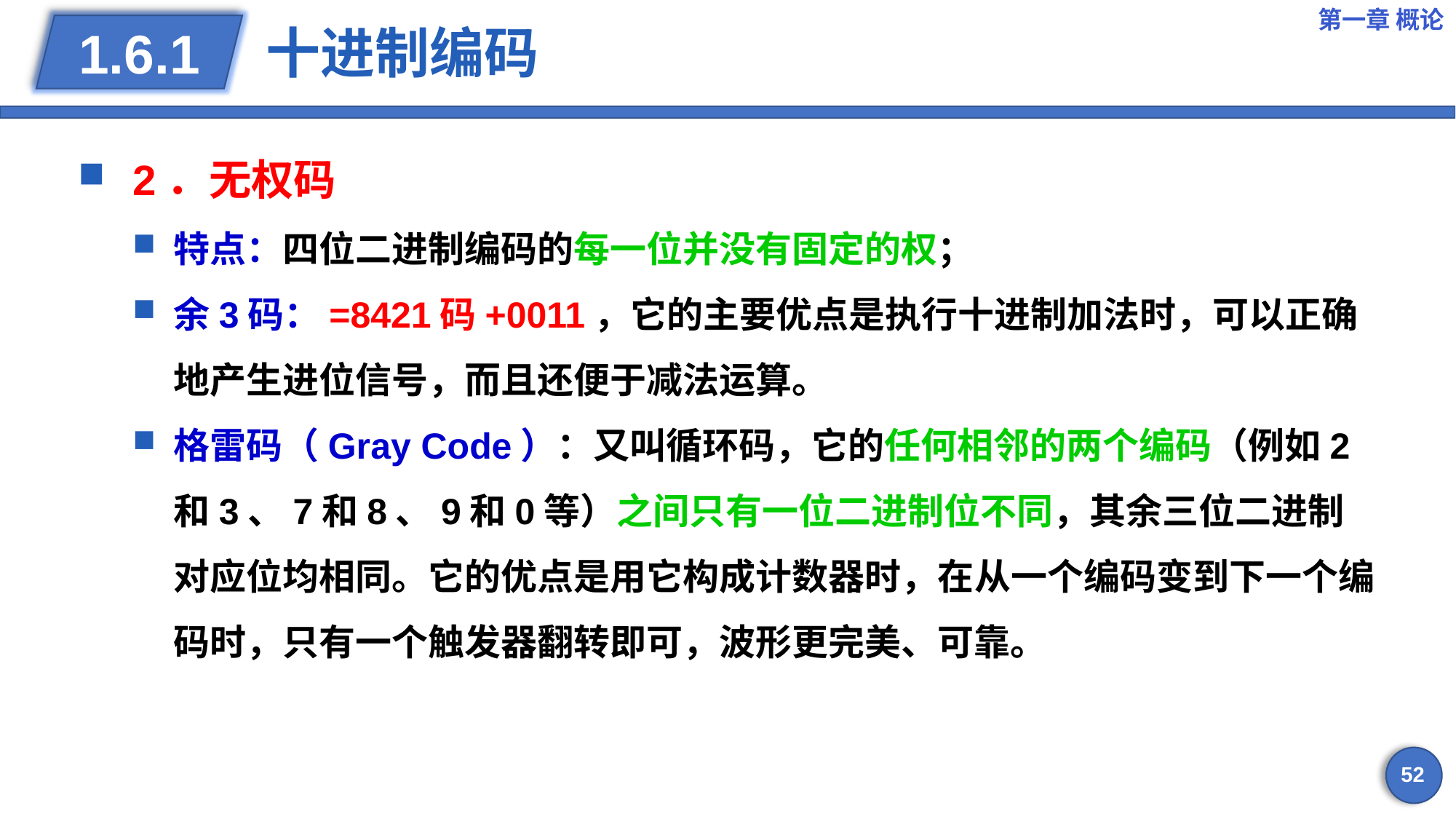

第一章 概论
# 十进制编码
1.6.1
2．无权码
特点：四位二进制编码的每一位并没有固定的权；
余3码：=8421码+0011，它的主要优点是执行十进制加法时，可以正确地产生进位信号，而且还便于减法运算。
格雷码（Gray Code）：又叫循环码，它的任何相邻的两个编码（例如2和3、7和8、9和0等）之间只有一位二进制位不同，其余三位二进制对应位均相同。它的优点是用它构成计数器时，在从一个编码变到下一个编码时，只有一个触发器翻转即可，波形更完美、可靠。

52